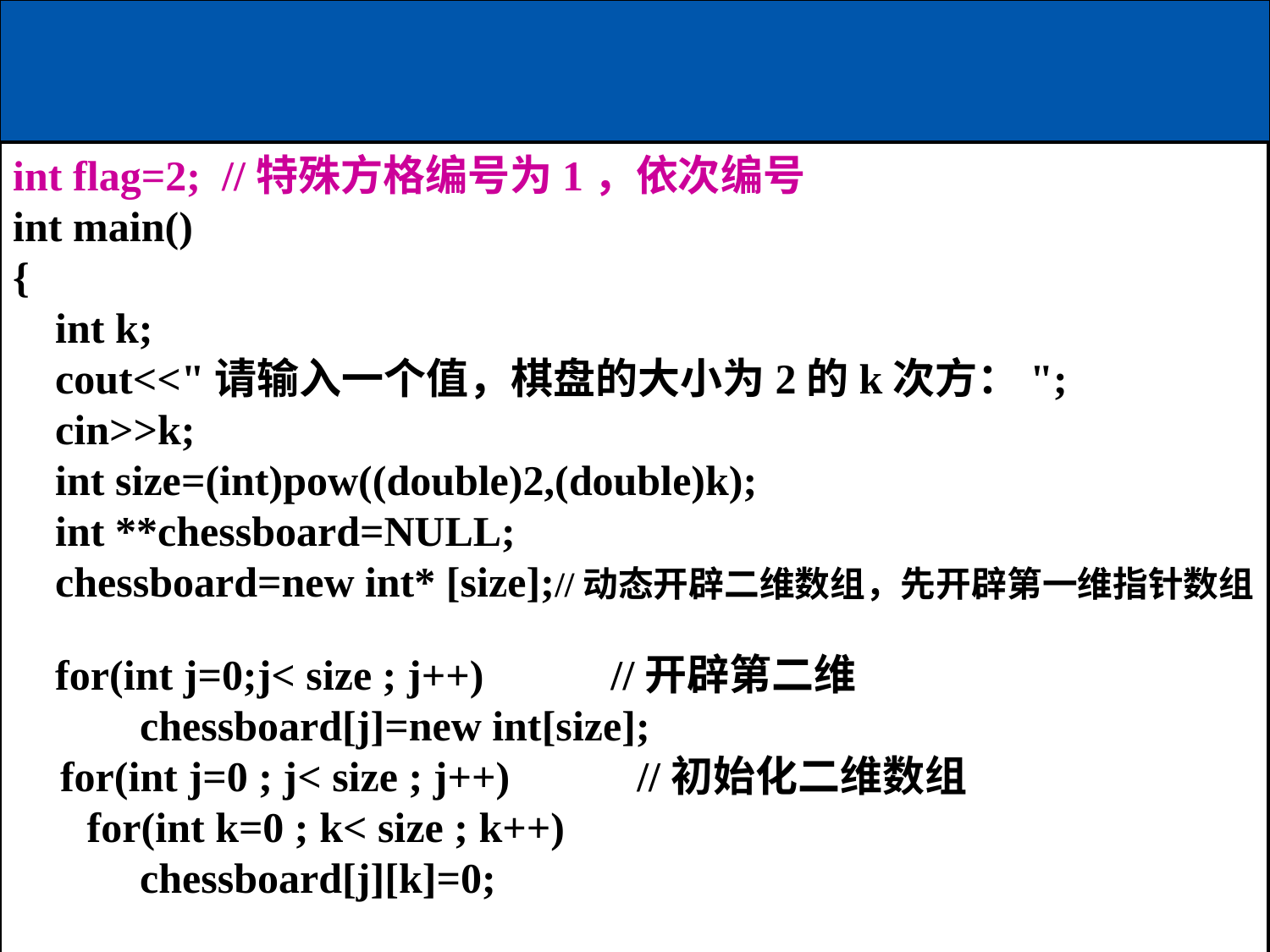

int flag=2;  //特殊方格编号为1，依次编号
int main()
{
    int k;
    cout<<"请输入一个值，棋盘的大小为2的k次方：";
    cin>>k;
    int size=(int)pow((double)2,(double)k);
    int **chessboard=NULL;
    chessboard=new int* [size];//动态开辟二维数组，先开辟第一维指针数组
    for(int j=0;j< size ; j++)            //开辟第二维
            chessboard[j]=new int[size];
    for(int j=0 ; j< size ; j++)            //初始化二维数组
       for(int k=0 ; k< size ; k++)
            chessboard[j][k]=0;